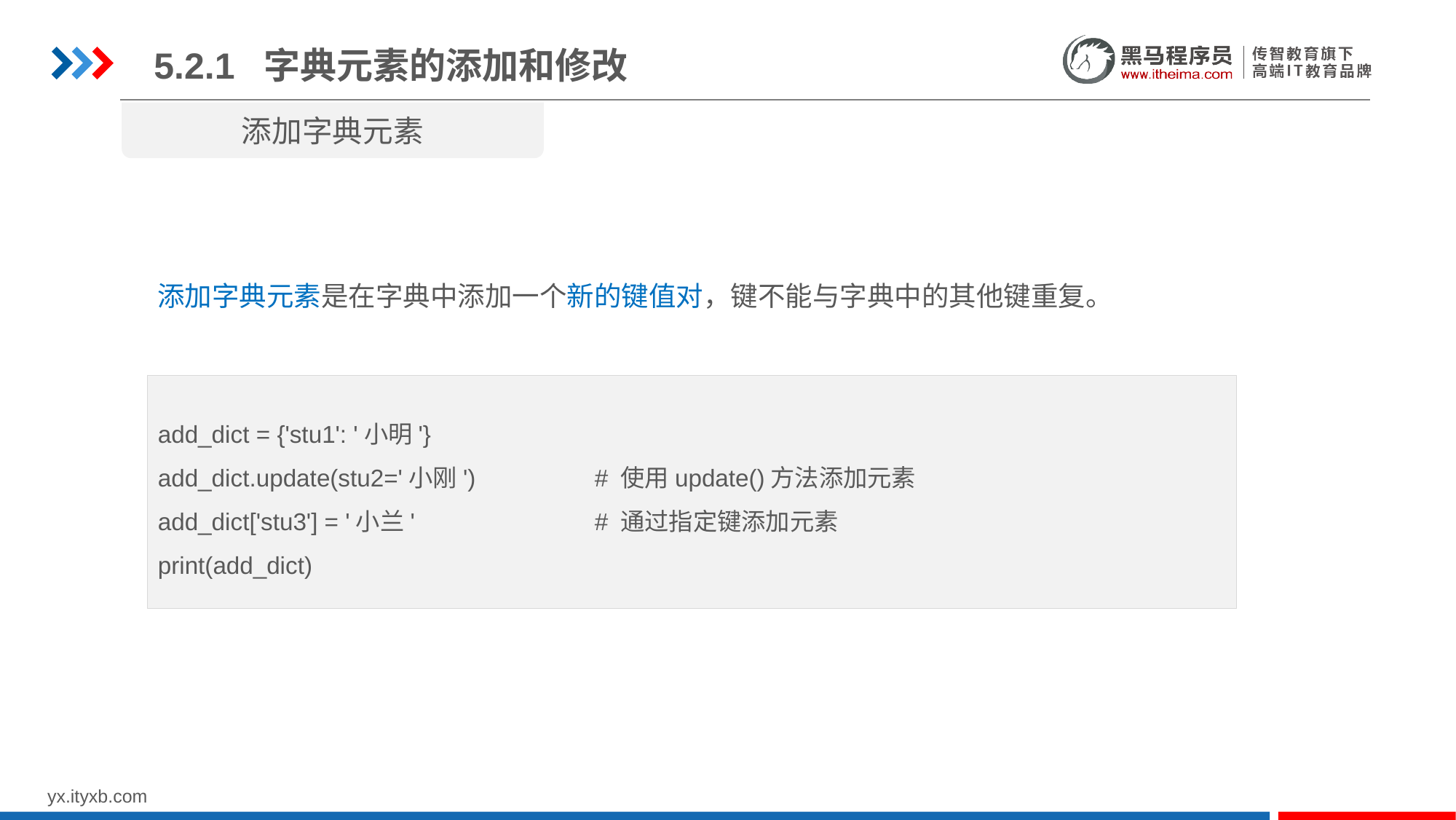

5.2.1  字典元素的添加和修改

添加字典元素
添加字典元素是在字典中添加一个新的键值对，键不能与字典中的其他键重复。
add_dict = {'stu1': '小明'}
add_dict.update(stu2='小刚')         	# 使用update()方法添加元素
add_dict['stu3'] = '小兰'            	# 通过指定键添加元素
print(add_dict)